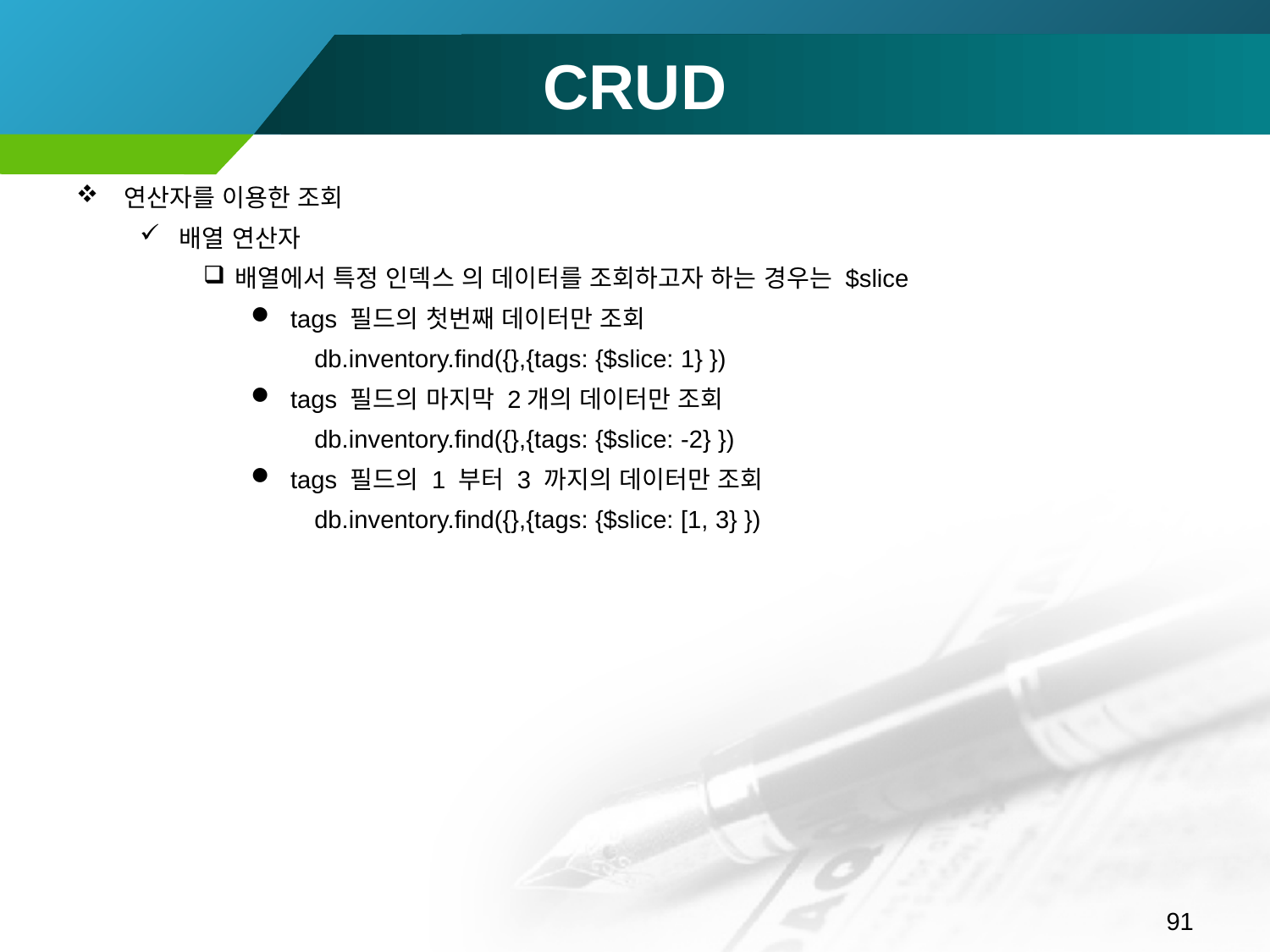

# CRUD
연산자를 이용한 조회
배열 연산자
배열에서 특정 인덱스 의 데이터를 조회하고자 하는 경우는 $slice
tags 필드의 첫번째 데이터만 조회
db.inventory.find({},{tags: {$slice: 1} })
tags 필드의 마지막 2개의 데이터만 조회
db.inventory.find({},{tags: {$slice: -2} })
tags 필드의 1 부터 3 까지의 데이터만 조회
db.inventory.find({},{tags: {$slice: [1, 3} })

91